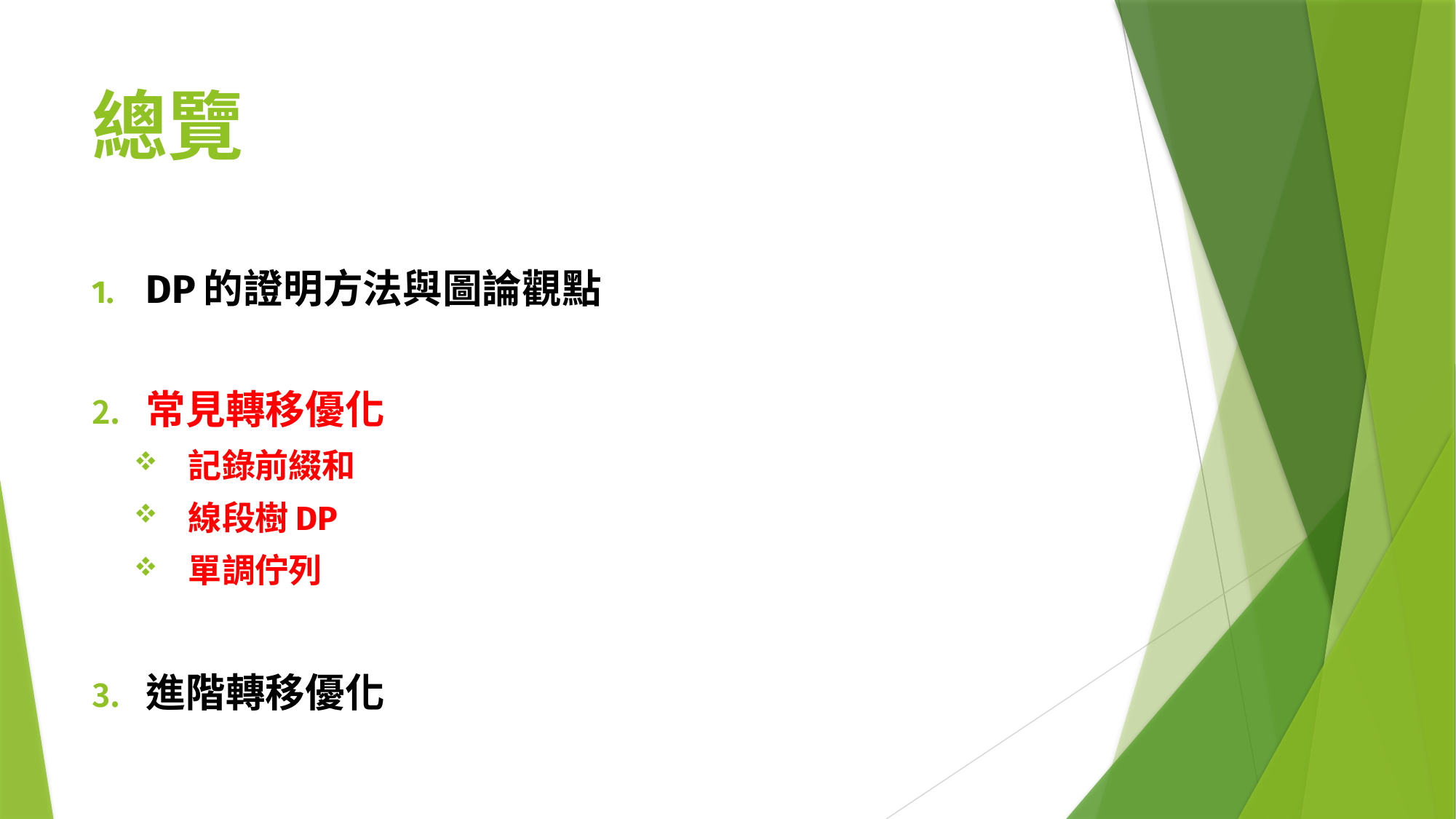

# 總覽
DP的證明方法與圖論觀點

常見轉移優化
記錄前綴和
線段樹DP
單調佇列

進階轉移優化